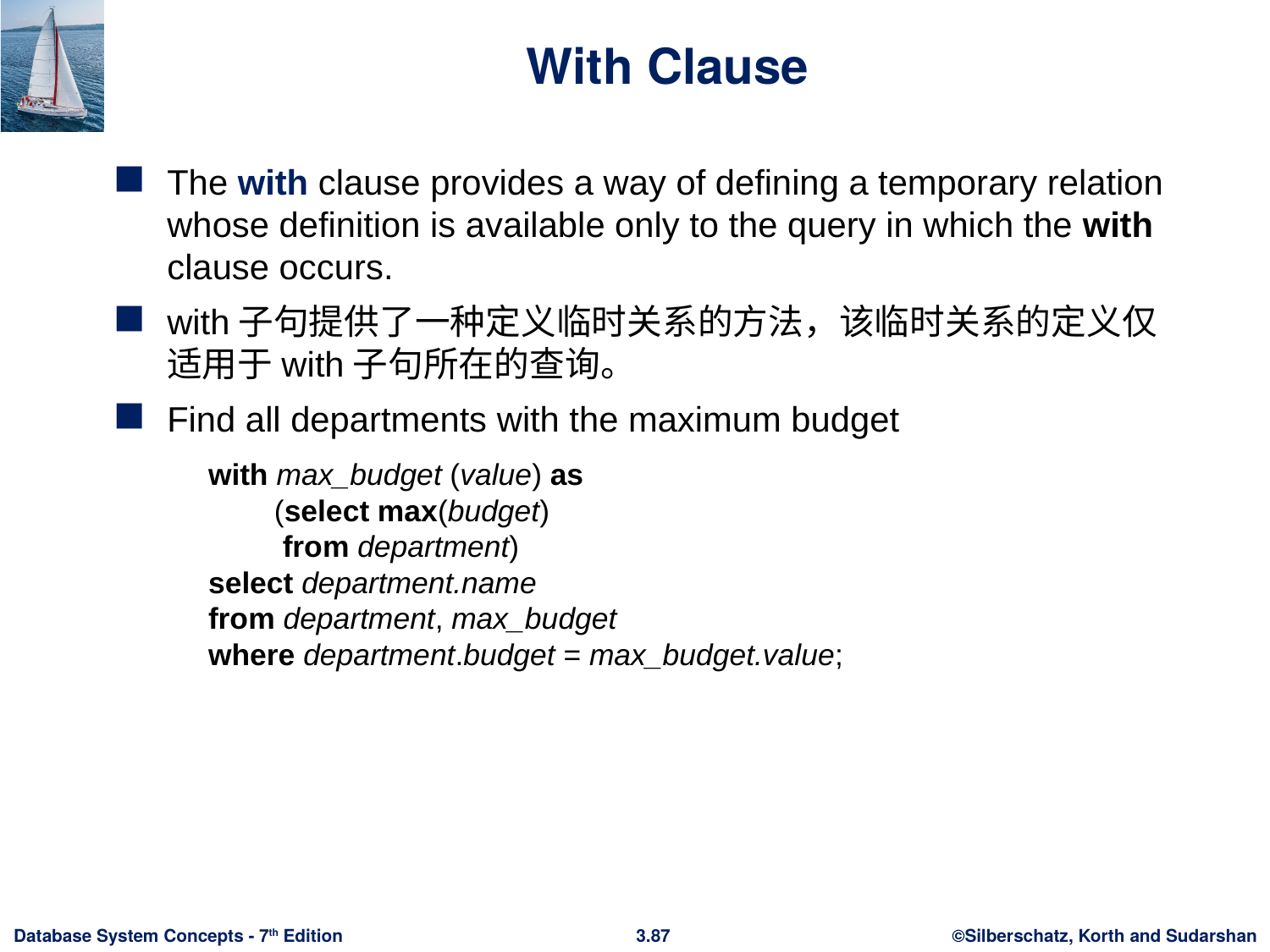

# With Clause
The with clause provides a way of defining a temporary relation whose definition is available only to the query in which the with clause occurs.
with子句提供了一种定义临时关系的方法，该临时关系的定义仅适用于with子句所在的查询。
Find all departments with the maximum budget
     with max_budget (value) as
             (select max(budget)
              from department)
     select department.name
     from department, max_budget
     where department.budget = max_budget.value;